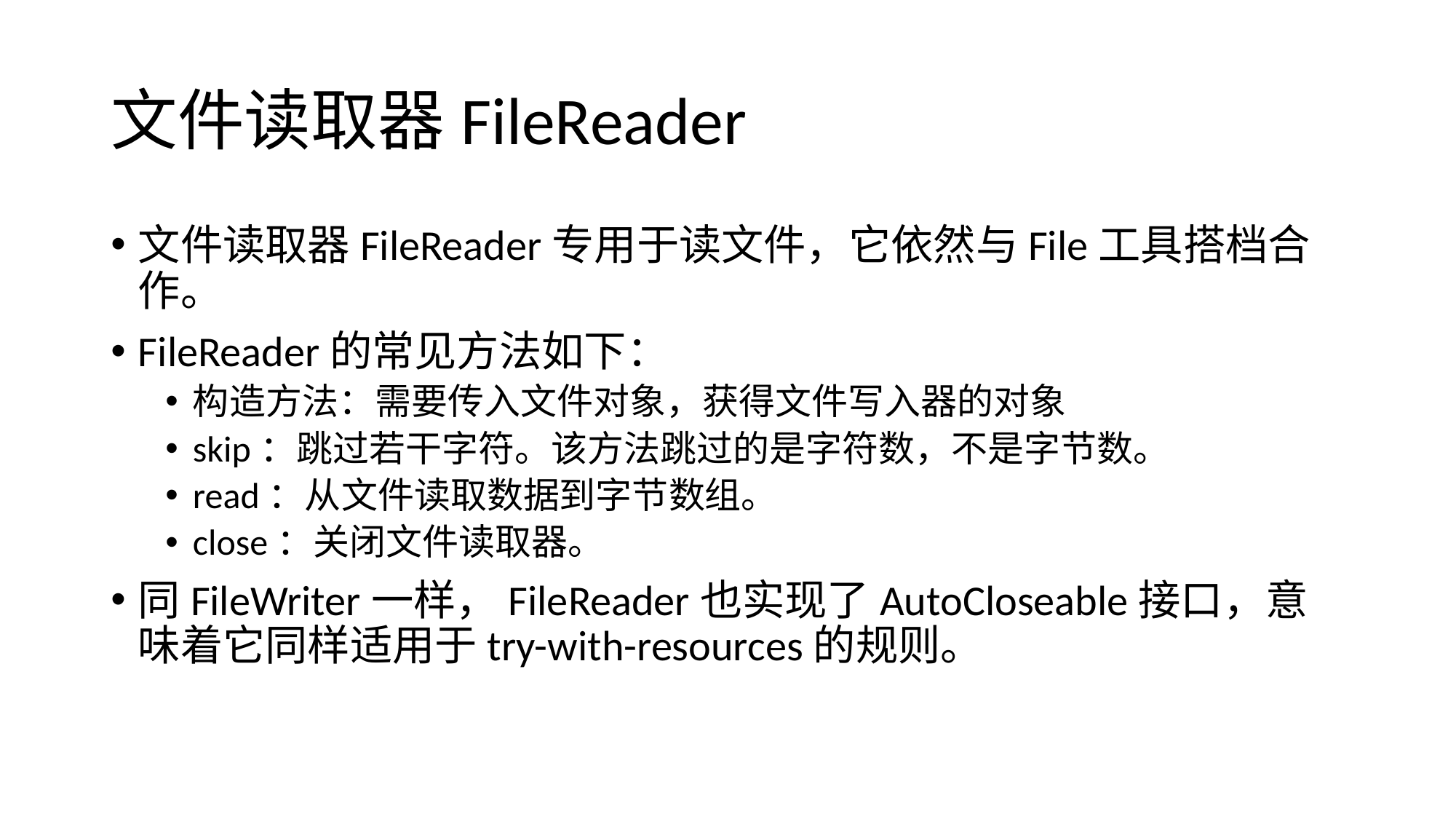

# 文件读取器FileReader
文件读取器FileReader专用于读文件，它依然与File工具搭档合作。
FileReader的常见方法如下：
构造方法：需要传入文件对象，获得文件写入器的对象
skip：跳过若干字符。该方法跳过的是字符数，不是字节数。
read：从文件读取数据到字节数组。
close：关闭文件读取器。
同FileWriter一样，FileReader也实现了AutoCloseable接口，意味着它同样适用于try-with-resources的规则。